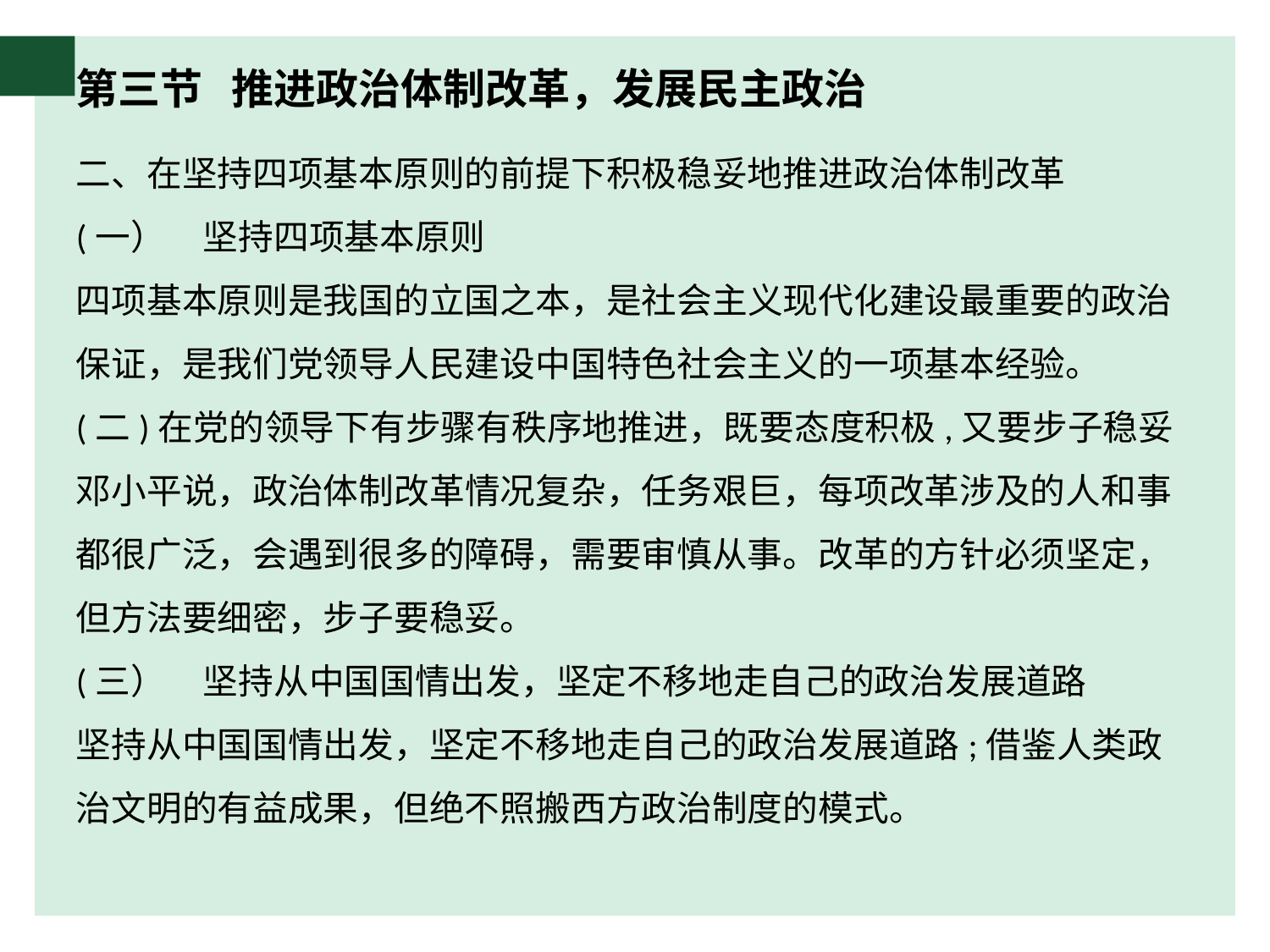

# 第三节   推进政治体制改革，发展民主政治
二、在坚持四项基本原则的前提下积极稳妥地推进政治体制改革
(一）	坚持四项基本原则
四项基本原则是我国的立国之本，是社会主义现代化建设最重要的政治保证，是我们党领导人民建设中国特色社会主义的一项基本经验。
(二)在党的领导下有步骤有秩序地推进，既要态度积极,又要步子稳妥
邓小平说，政治体制改革情况复杂，任务艰巨，每项改革涉及的人和事都很广泛，会遇到很多的障碍，需要审慎从事。改革的方针必须坚定，但方法要细密，步子要稳妥。
(三）	坚持从中国国情出发，坚定不移地走自己的政治发展道路
坚持从中国国情出发，坚定不移地走自己的政治发展道路;借鉴人类政治文明的有益成果，但绝不照搬西方政治制度的模式。